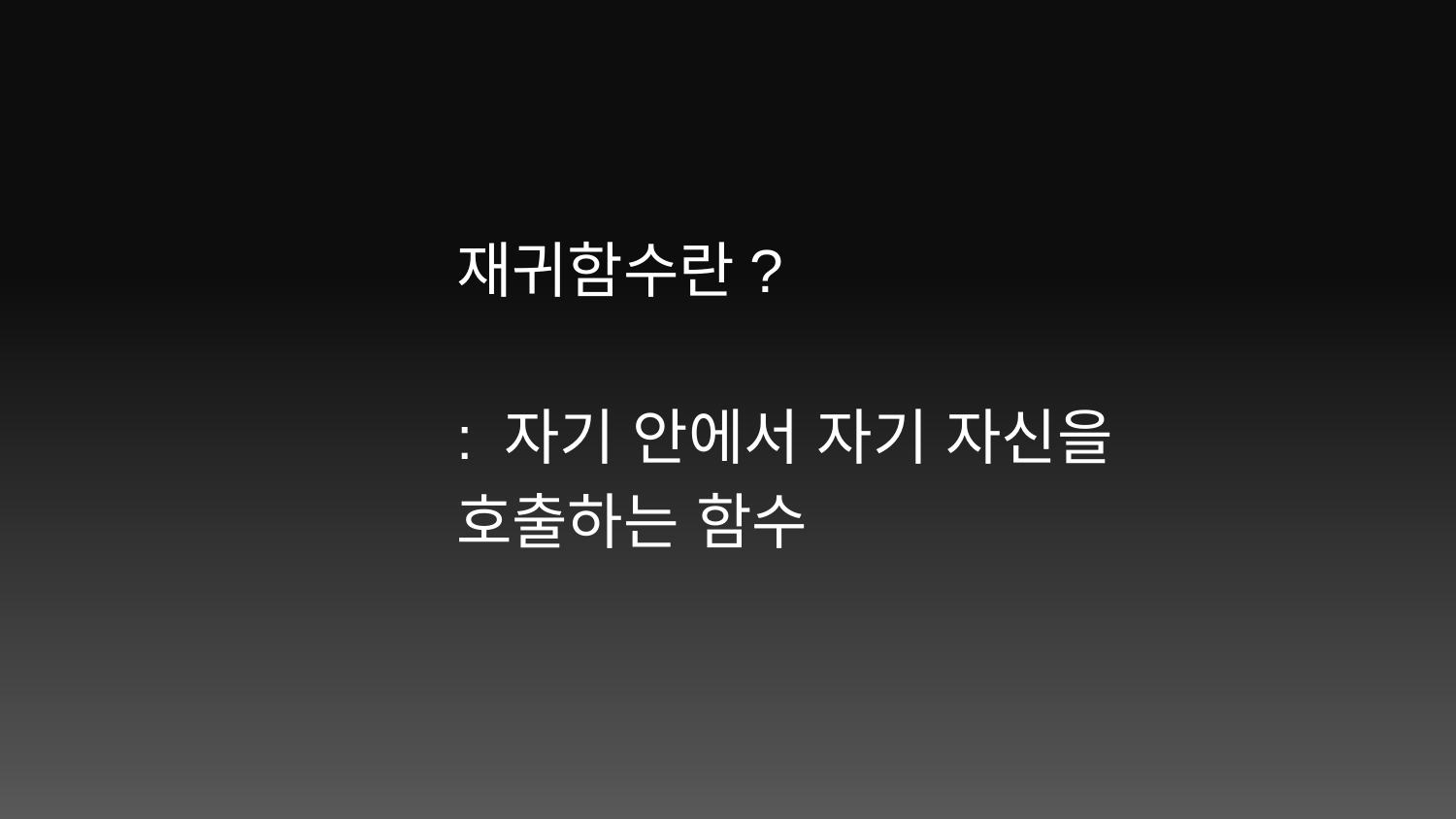

재귀함수란?

: 자기 안에서 자기 자신을 호출하는 함수